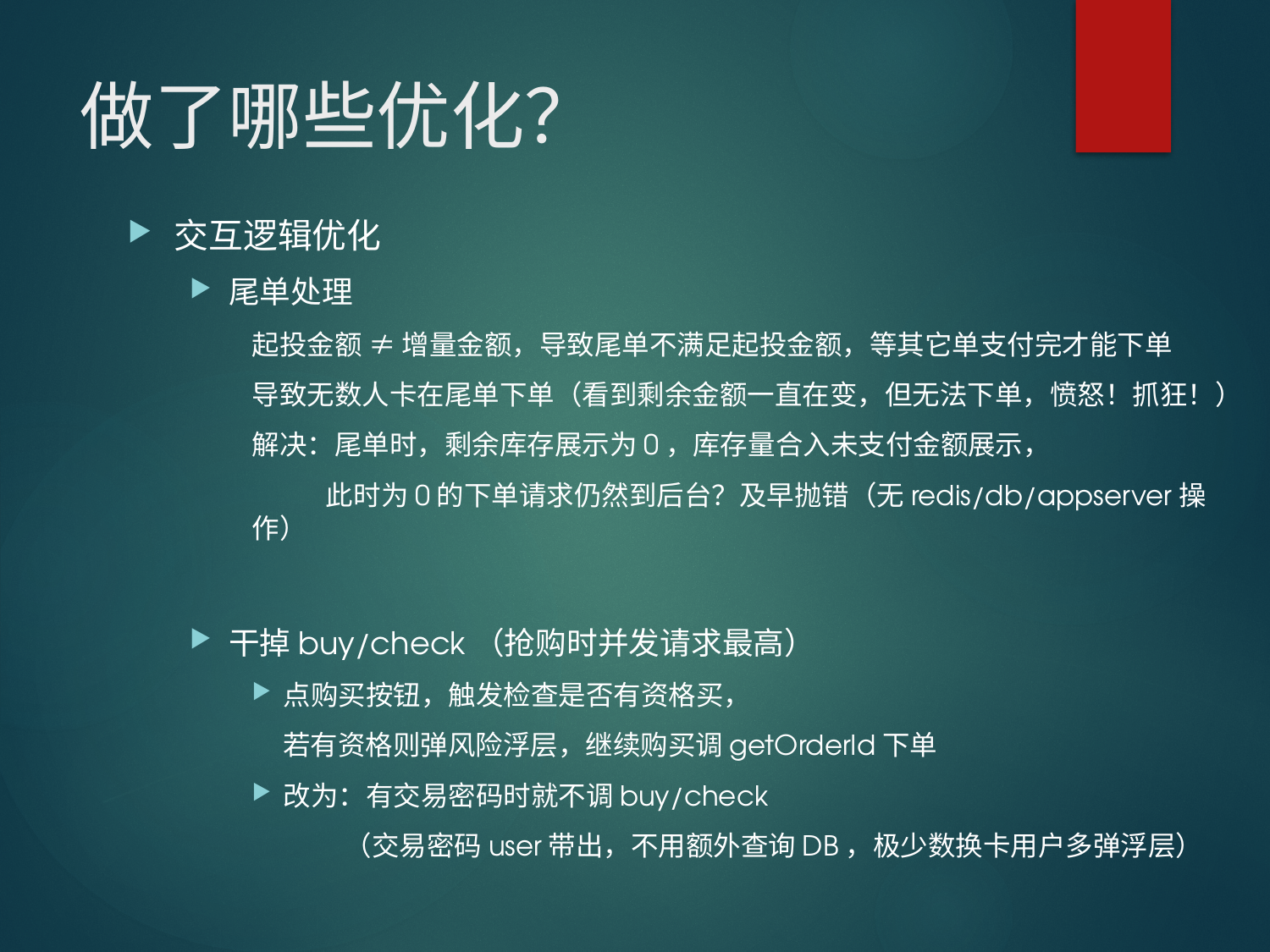

# 做了哪些优化？
交互逻辑优化
尾单处理
起投金额 ≠ 增量金额，导致尾单不满足起投金额，等其它单支付完才能下单
导致无数人卡在尾单下单（看到剩余金额一直在变，但无法下单，愤怒！抓狂！）
解决：尾单时，剩余库存展示为0，库存量合入未支付金额展示，
           此时为0的下单请求仍然到后台？及早抛错（无redis/db/appserver操作）

干掉buy/check（抢购时并发请求最高）
点购买按钮，触发检查是否有资格买，
    若有资格则弹风险浮层，继续购买调getOrderId下单
改为：有交易密码时就不调buy/check
              （交易密码user带出，不用额外查询DB，极少数换卡用户多弹浮层）